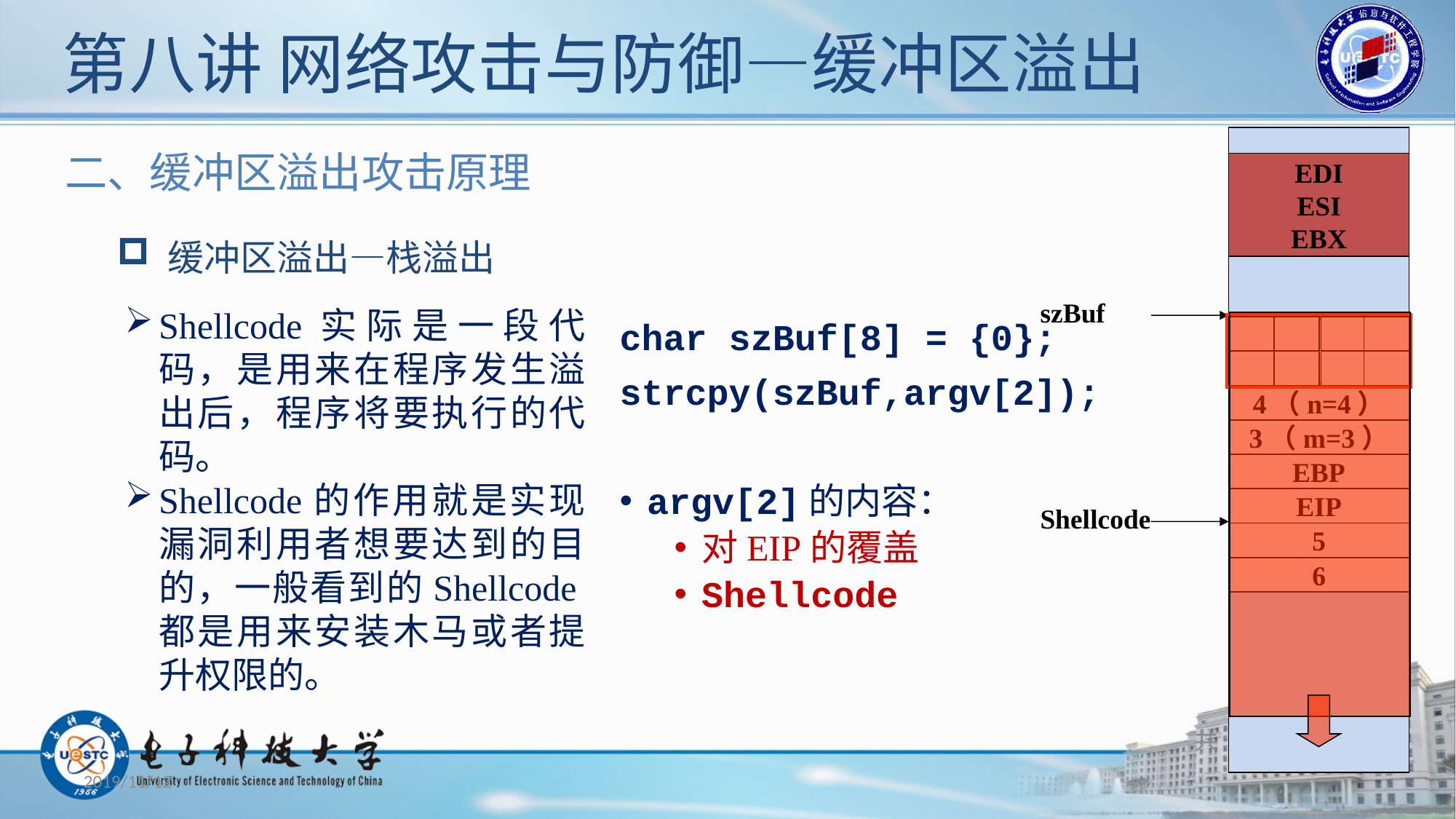

# 第八讲 网络攻击与防御—缓冲区溢出

二、缓冲区溢出攻击原理
EDI
ESI
EBX
 缓冲区溢出—栈溢出
szBuf

Shellcode实际是一段代码，是用来在程序发生溢出后，程序将要执行的代码。
Shellcode的作用就是实现漏洞利用者想要达到的目的，一般看到的Shellcode都是用来安装木马或者提升权限的。

char szBuf[8] = {0};
strcpy(szBuf,argv[2]);

argv[2]的内容：
对EIP的覆盖
Shellcode

4（n=4）
3（m=3）
EBP
EIP
Shellcode

5
6

共 42 页/第22页
2019/11/12